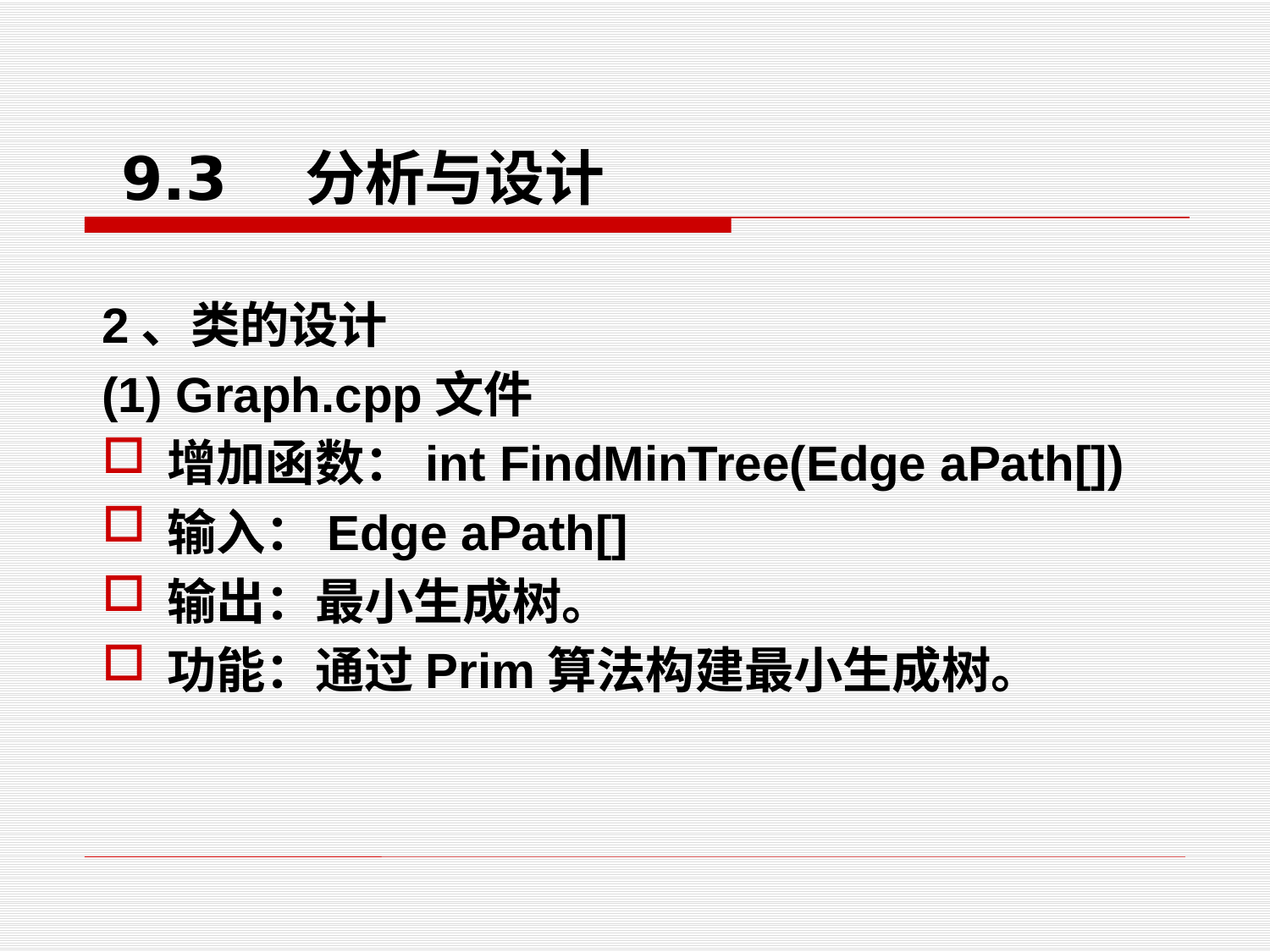

9.3   分析与设计
# 2、类的设计
(1) Graph.cpp文件
增加函数：int FindMinTree(Edge aPath[])
输入：Edge aPath[]
输出：最小生成树。
功能：通过Prim算法构建最小生成树。